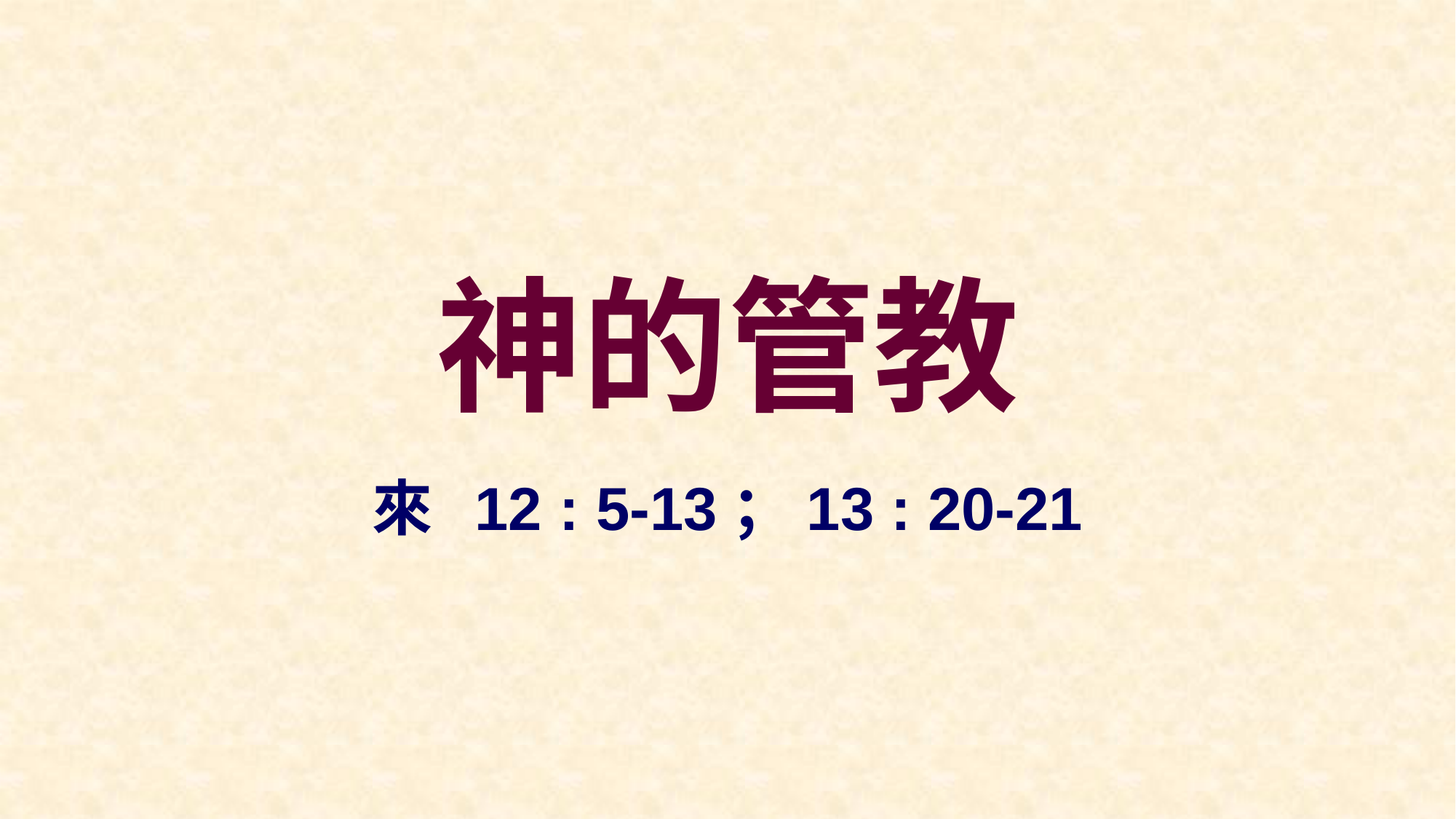

# 神的管教
來  12 : 5-13；13 : 20-21